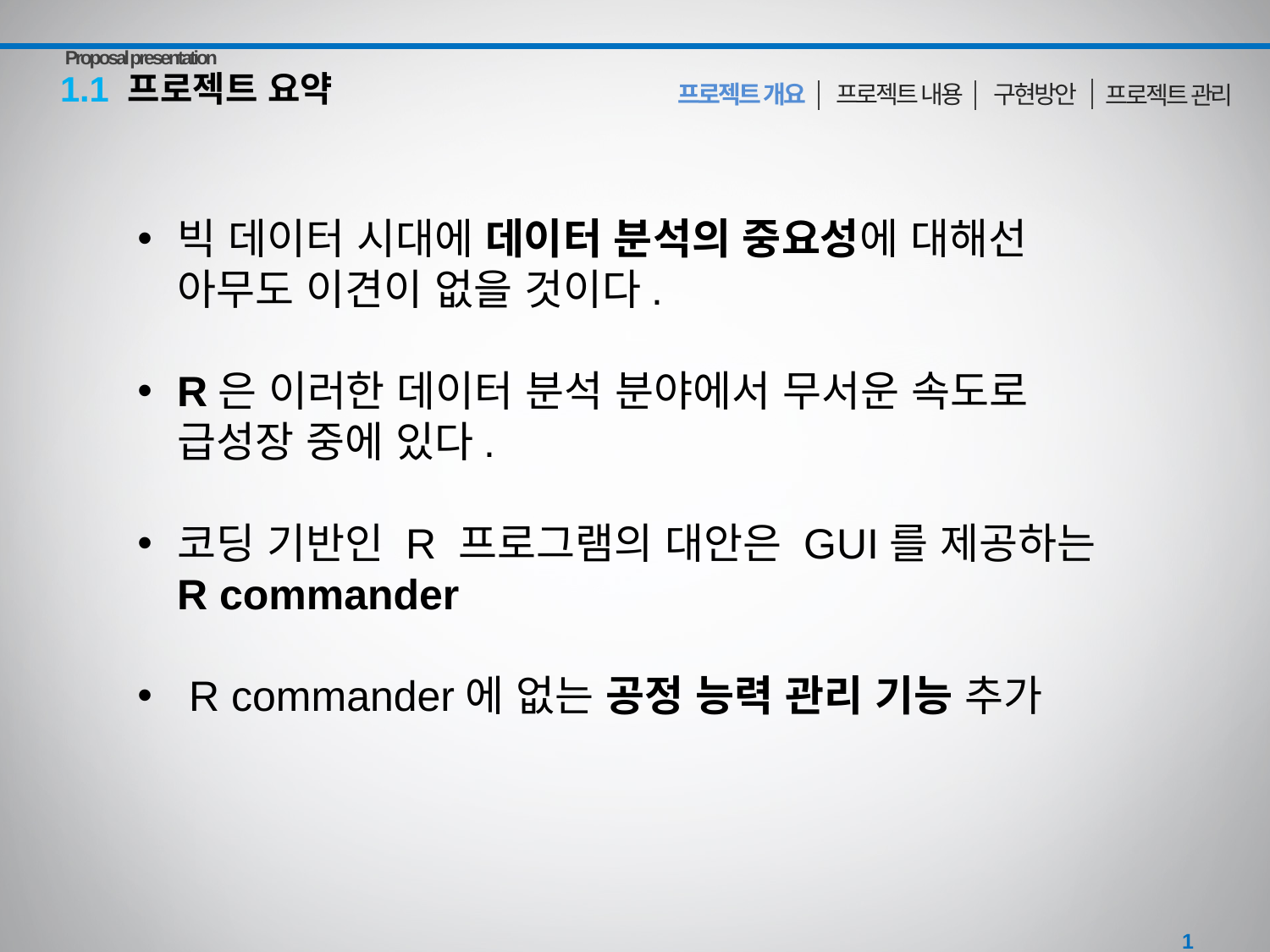

Proposal presentation

1.1 프로젝트 요약
구현방안
 프로젝트 내용
프로젝트 개요
프로젝트 관리

빅 데이터 시대에 데이터 분석의 중요성에 대해선 아무도 이견이 없을 것이다.

R은 이러한 데이터 분석 분야에서 무서운 속도로 급성장 중에 있다.

코딩 기반인 R 프로그램의 대안은 GUI를 제공하는 R commander

 R commander에 없는 공정 능력 관리 기능 추가
1